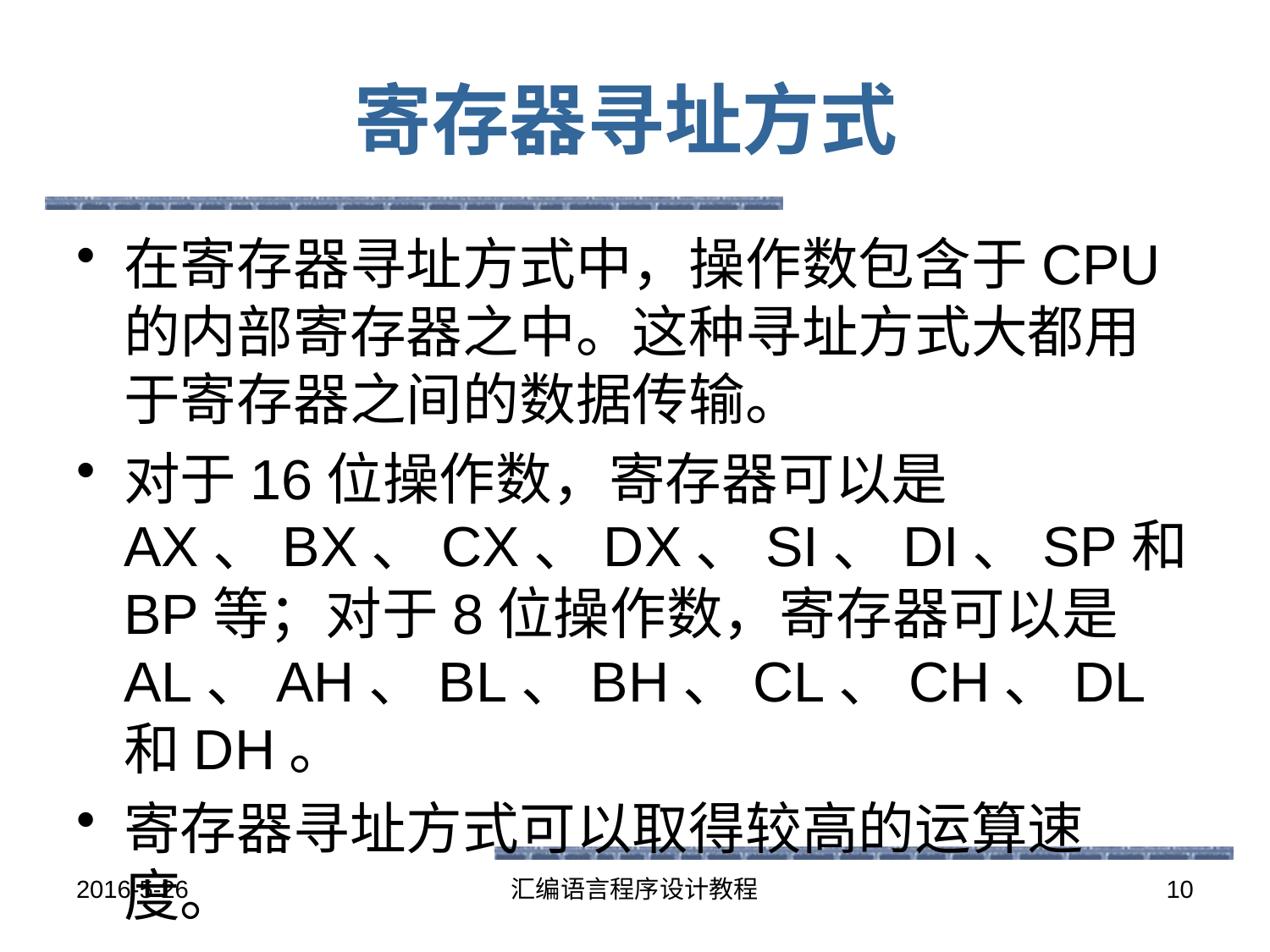

# 寄存器寻址方式
在寄存器寻址方式中，操作数包含于CPU的内部寄存器之中。这种寻址方式大都用于寄存器之间的数据传输。
对于16位操作数，寄存器可以是AX、BX、CX、DX、SI、DI、SP和BP等；对于8位操作数，寄存器可以是AL、AH、BL、BH、CL、CH、DL和DH。
寄存器寻址方式可以取得较高的运算速度。
2016-5-26
汇编语言程序设计教程
10